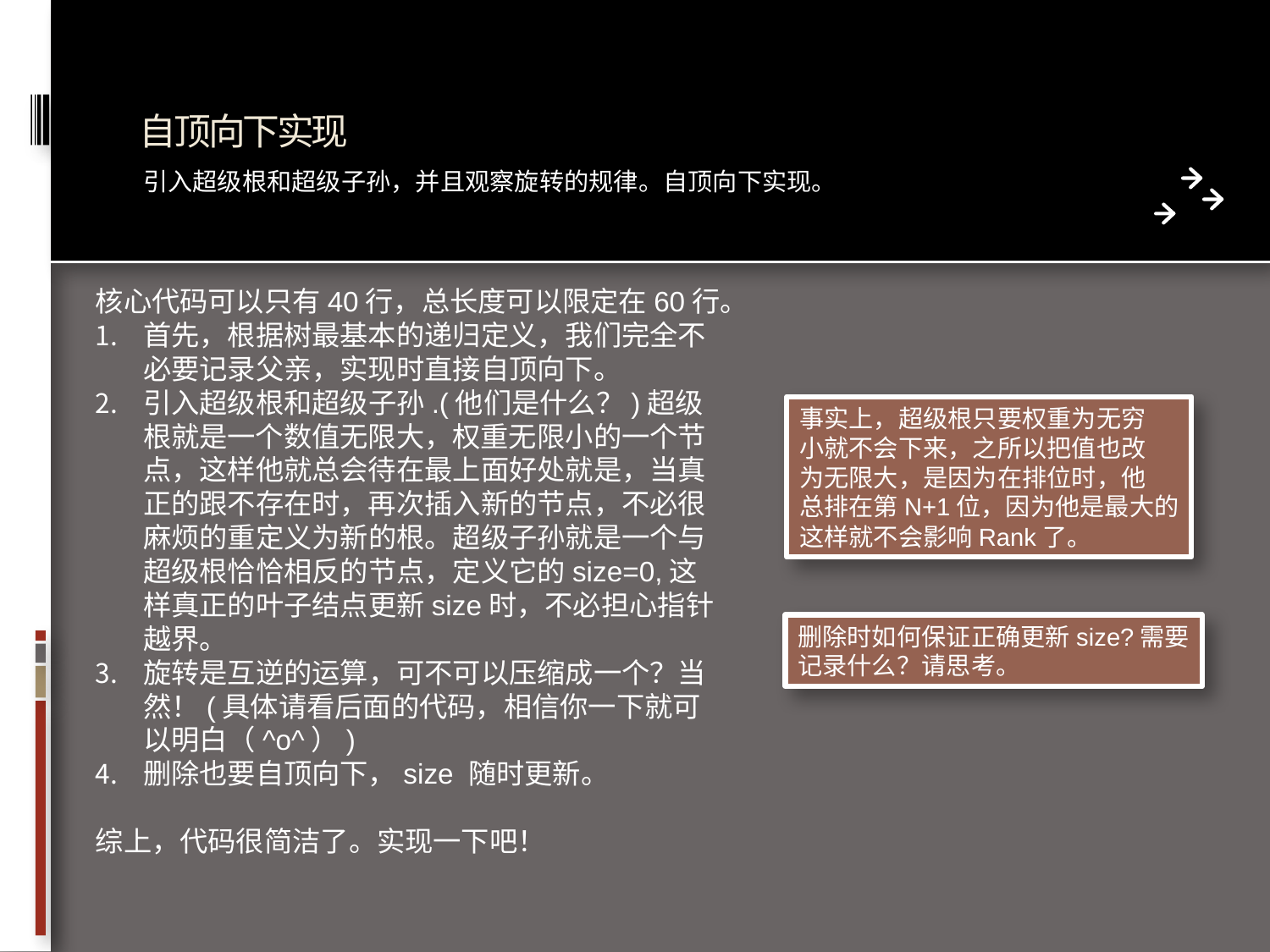

# 自顶向下实现
引入超级根和超级子孙，并且观察旋转的规律。自顶向下实现。

核心代码可以只有40行，总长度可以限定在60行。
首先，根据树最基本的递归定义，我们完全不必要记录父亲，实现时直接自顶向下。
引入超级根和超级子孙.(他们是什么？)超级根就是一个数值无限大，权重无限小的一个节点，这样他就总会待在最上面好处就是，当真正的跟不存在时，再次插入新的节点，不必很麻烦的重定义为新的根。超级子孙就是一个与超级根恰恰相反的节点，定义它的size=0,这样真正的叶子结点更新size时，不必担心指针越界。
旋转是互逆的运算，可不可以压缩成一个？当然！(具体请看后面的代码，相信你一下就可以明白（^o^）)
删除也要自顶向下，size 随时更新。

综上，代码很简洁了。实现一下吧！

事实上，超级根只要权重为无穷
小就不会下来，之所以把值也改
为无限大，是因为在排位时，他
总排在第N+1位，因为他是最大的
这样就不会影响Rank了。
删除时如何保证正确更新size?需要
记录什么？请思考。